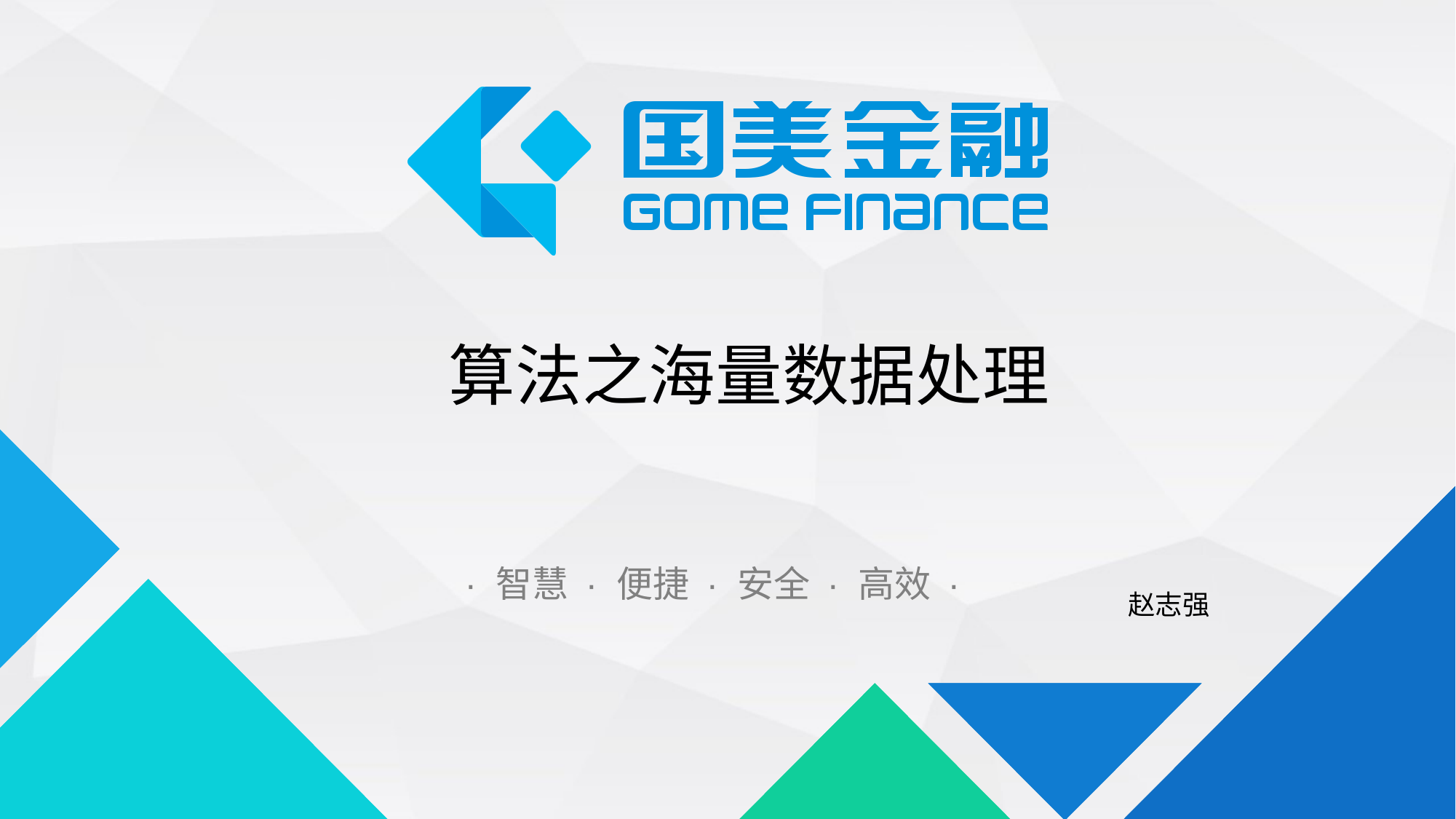

# 算法之海量数据处理

· 智慧 · 便捷 · 安全 · 高效 ·

赵志强